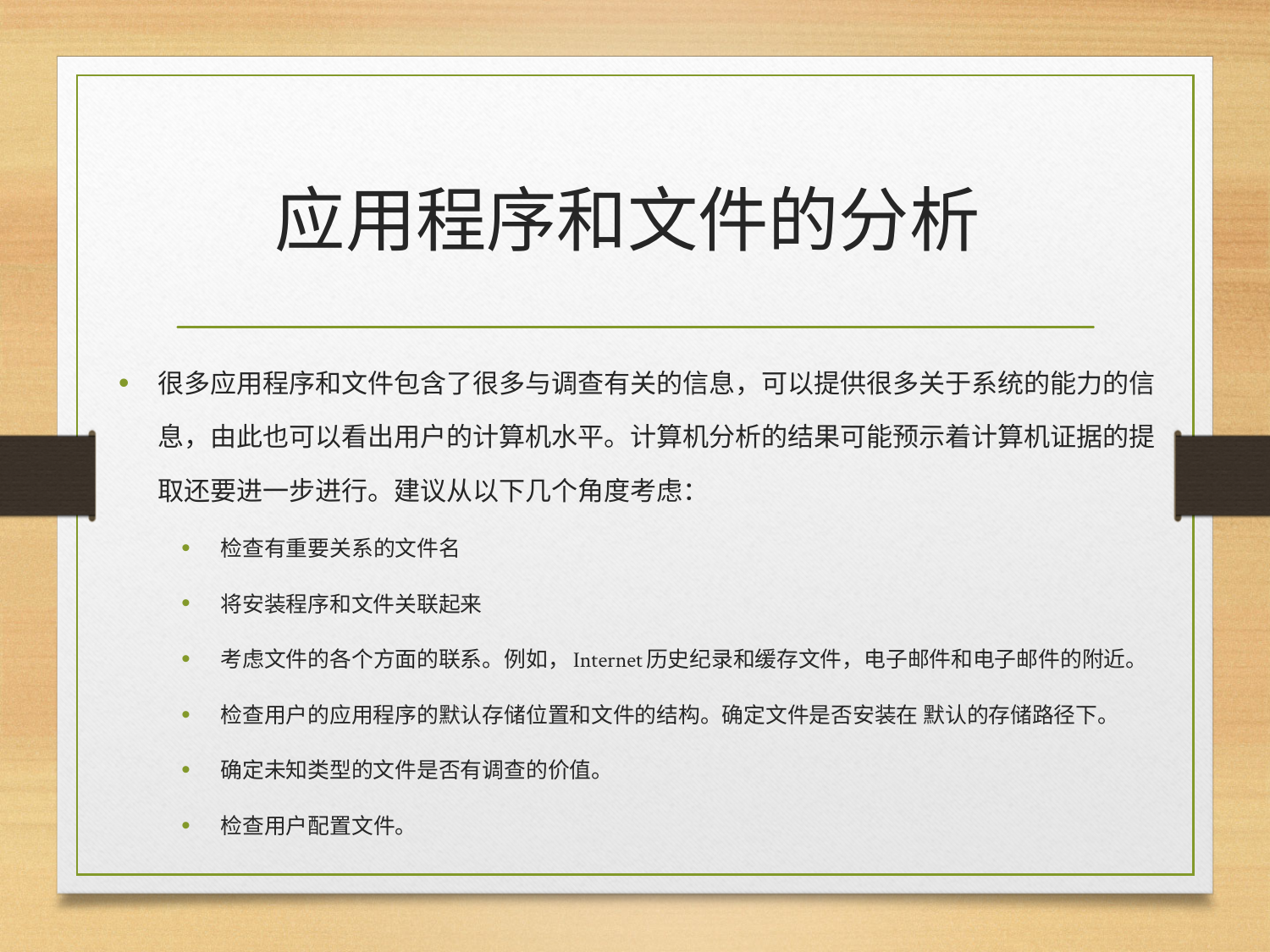

# 应用程序和文件的分析
很多应用程序和文件包含了很多与调查有关的信息，可以提供很多关于系统的能力的信息，由此也可以看出用户的计算机水平。计算机分析的结果可能预示着计算机证据的提取还要进一步进行。建议从以下几个角度考虑：
检查有重要关系的文件名
将安装程序和文件关联起来
考虑文件的各个方面的联系。例如，Internet历史纪录和缓存文件，电子邮件和电子邮件的附近。
检查用户的应用程序的默认存储位置和文件的结构。确定文件是否安装在 默认的存储路径下。
确定未知类型的文件是否有调查的价值。
检查用户配置文件。